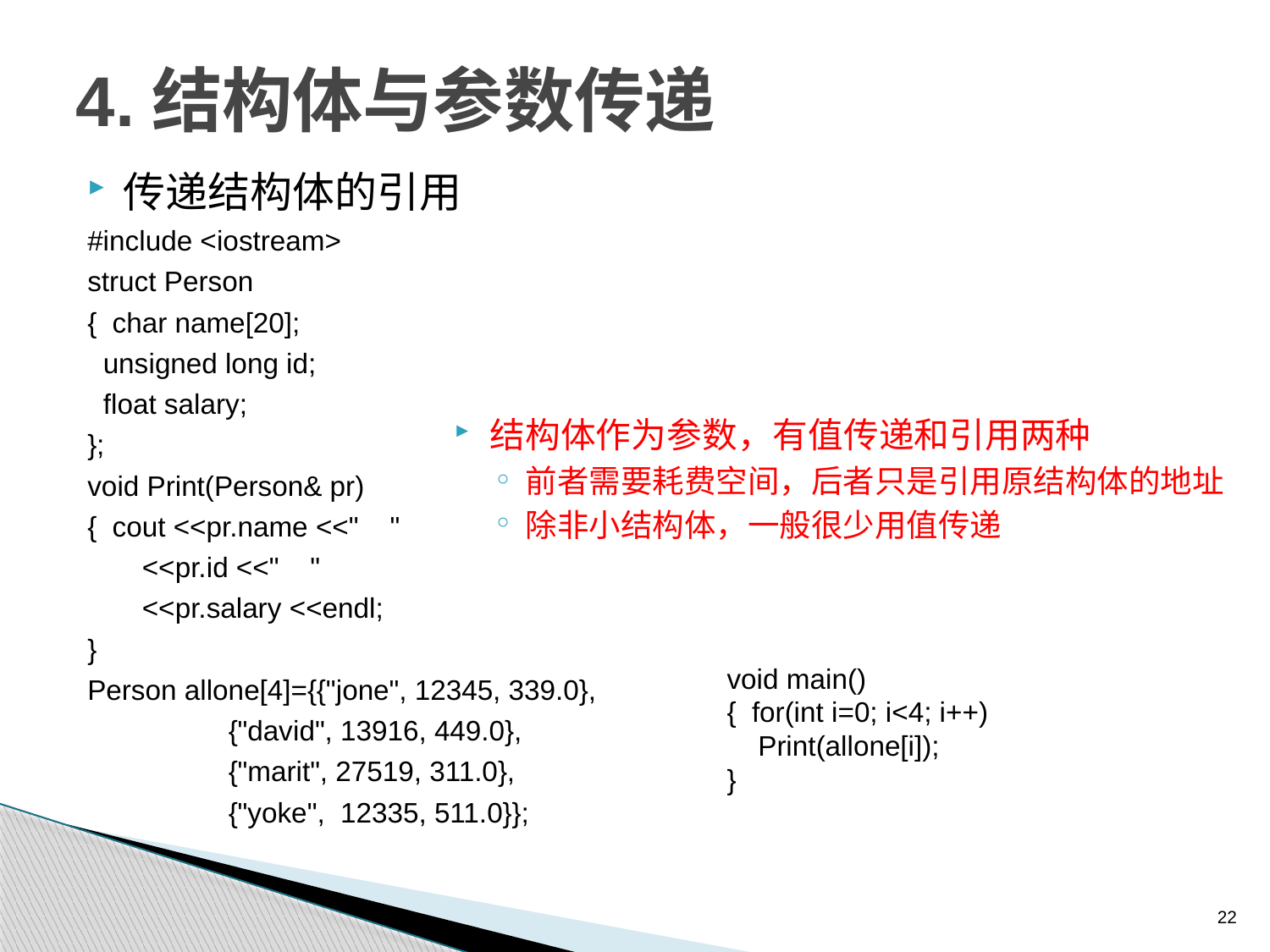

# 4.结构体与参数传递
传递结构体的引用
#include <iostream>
struct Person
{  char name[20];
  unsigned long id;
  float salary;
};
void Print(Person& pr)
{  cout <<pr.name <<"    "
       <<pr.id <<"    "
       <<pr.salary <<endl;
}
Person allone[4]={{"jone", 12345, 339.0},
                  {"david", 13916, 449.0},
                  {"marit", 27519, 311.0},
                  {"yoke",  12335, 511.0}};

结构体作为参数，有值传递和引用两种
前者需要耗费空间，后者只是引用原结构体的地址
除非小结构体，一般很少用值传递
void main()
{  for(int i=0; i<4; i++)
    Print(allone[i]);
}

22